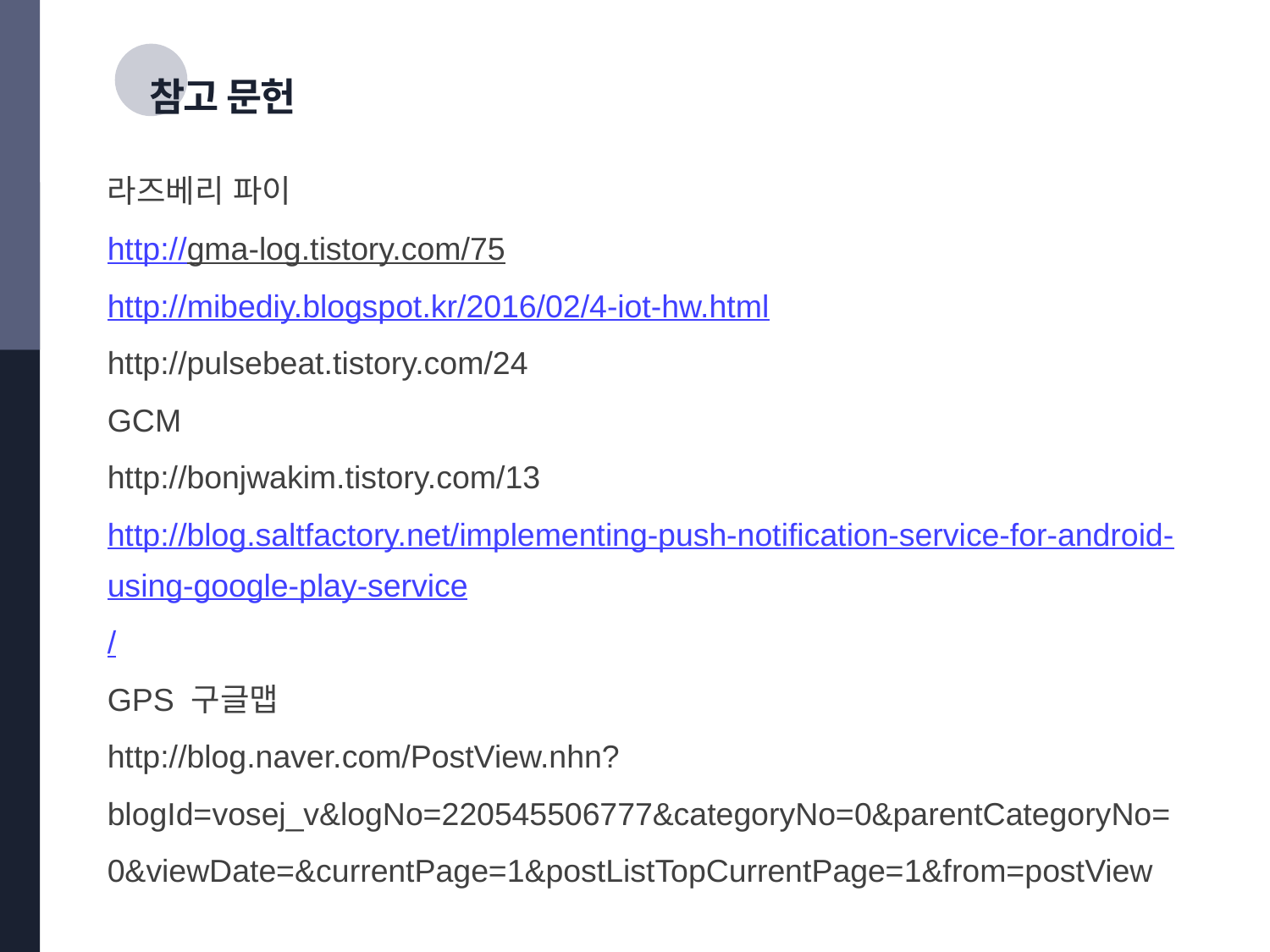

참고 문헌
라즈베리 파이
http://gma-log.tistory.com/75
http://mibediy.blogspot.kr/2016/02/4-iot-hw.html
http://pulsebeat.tistory.com/24
GCM
http://bonjwakim.tistory.com/13
http://blog.saltfactory.net/implementing-push-notification-service-for-android-using-google-play-service/
GPS 구글맵
http://blog.naver.com/PostView.nhn?blogId=vosej_v&logNo=220545506777&categoryNo=0&parentCategoryNo=0&viewDate=&currentPage=1&postListTopCurrentPage=1&from=postView